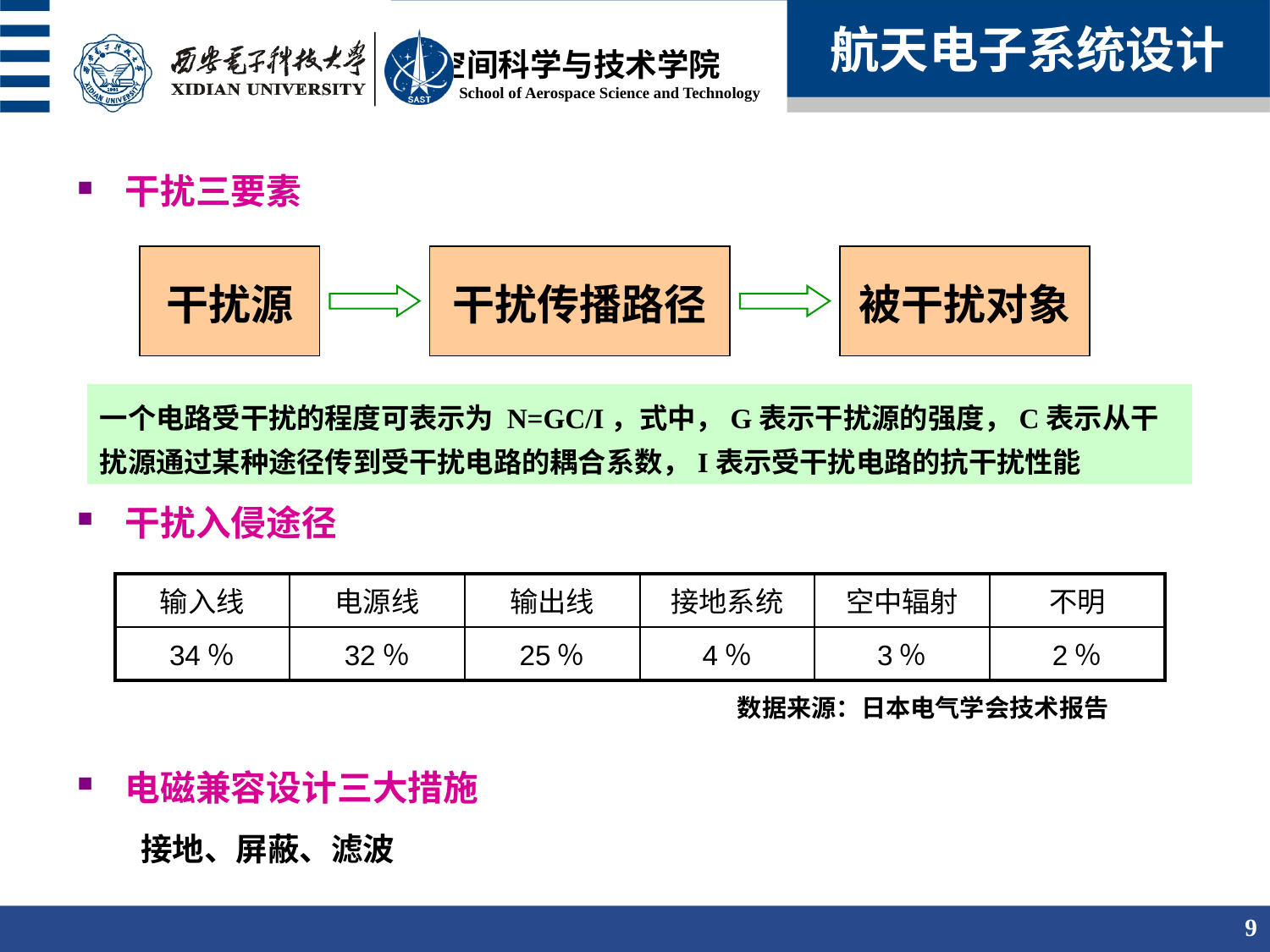

航天电子系统设计
干扰三要素

干扰入侵途径

电磁兼容设计三大措施
接地、屏蔽、滤波
干扰源
干扰传播路径
被干扰对象

一个电路受干扰的程度可表示为 N=GC/I，式中，G表示干扰源的强度，C表示从干扰源通过某种途径传到受干扰电路的耦合系数，I表示受干扰电路的抗干扰性能
| 输入线 | 电源线 | 输出线 | 接地系统 | 空中辐射 | 不明 |
| --- | --- | --- | --- | --- | --- |
| 34％ | 32％ | 25％ | 4％ | 3％ | 2％ |
数据来源：日本电气学会技术报告